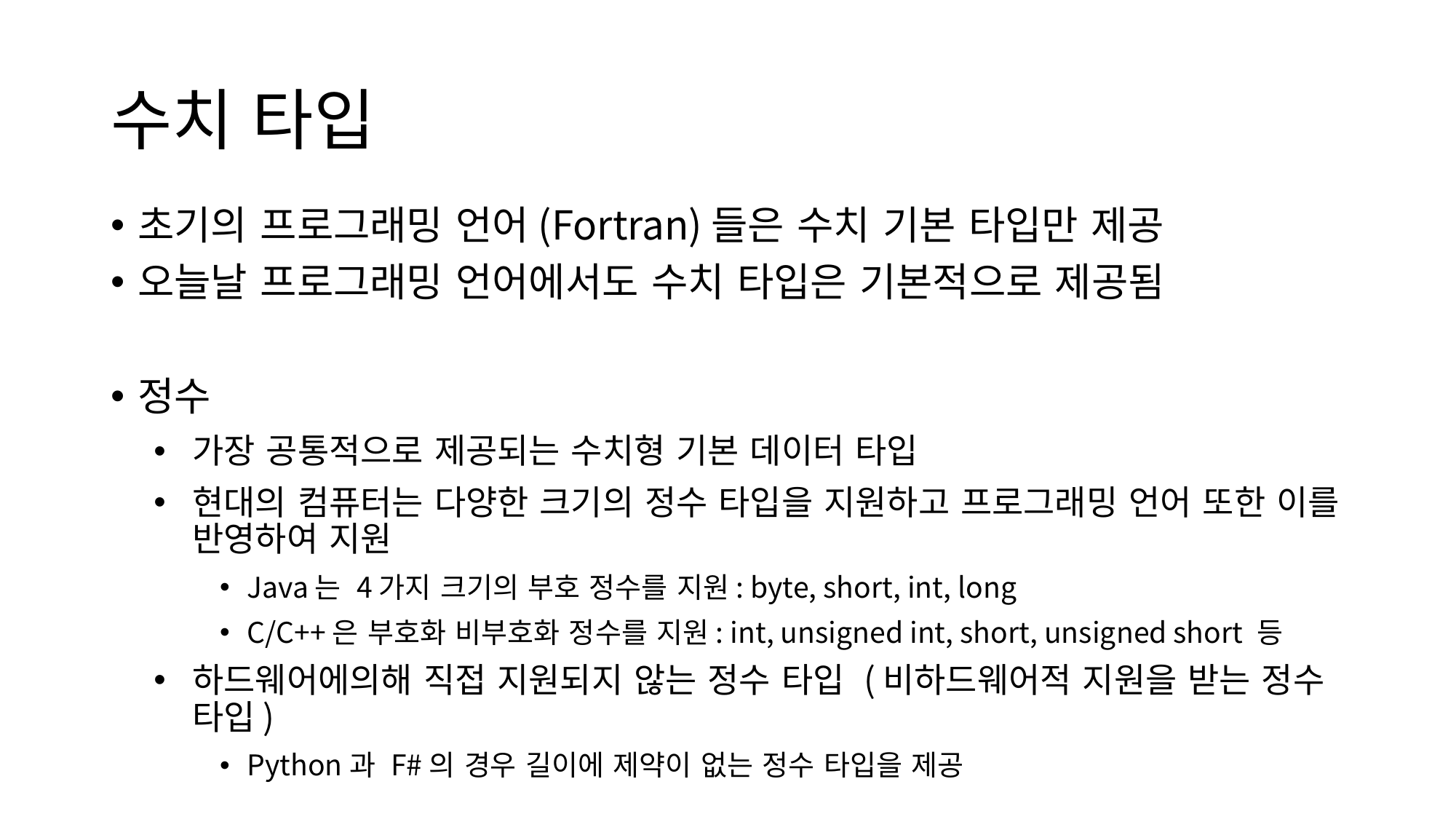

# 수치 타입
초기의 프로그래밍 언어(Fortran)들은 수치 기본 타입만 제공
오늘날 프로그래밍 언어에서도 수치 타입은 기본적으로 제공됨

정수
가장 공통적으로 제공되는 수치형 기본 데이터 타입
현대의 컴퓨터는 다양한 크기의 정수 타입을 지원하고 프로그래밍 언어 또한 이를 반영하여 지원
Java는 4가지 크기의 부호 정수를 지원: byte, short, int, long
C/C++은 부호화 비부호화 정수를 지원: int, unsigned int, short, unsigned short 등
하드웨어에의해 직접 지원되지 않는 정수 타입 (비하드웨어적 지원을 받는 정수 타입)
Python과 F#의 경우 길이에 제약이 없는 정수 타입을 제공